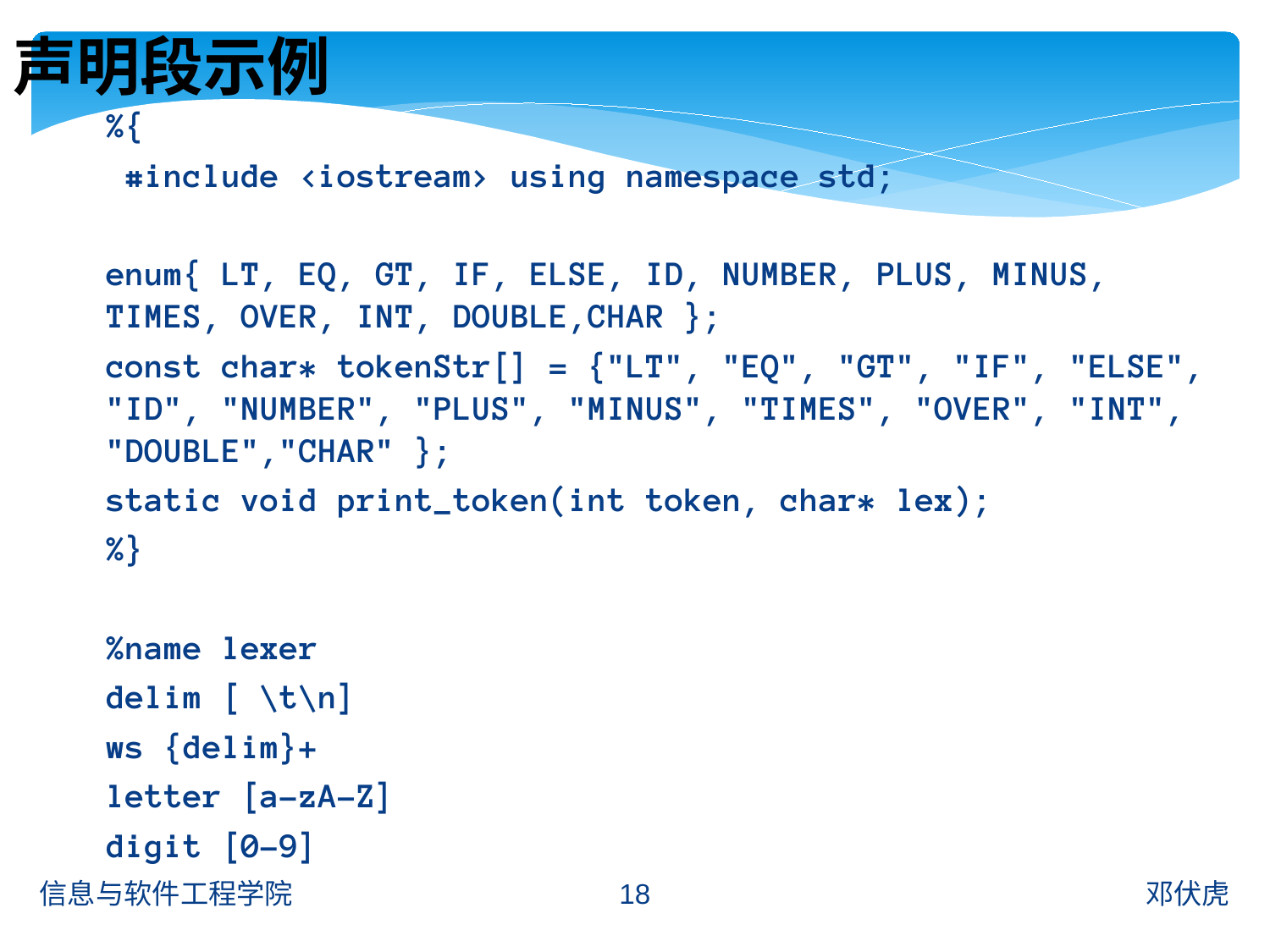

声明段示例
%{
 #include <iostream> using namespace std;

enum{ LT, EQ, GT, IF, ELSE, ID, NUMBER, PLUS, MINUS, TIMES, OVER, INT, DOUBLE,CHAR };
const char* tokenStr[] = {"LT", "EQ", "GT", "IF", "ELSE", "ID", "NUMBER", "PLUS", "MINUS", "TIMES", "OVER", "INT", "DOUBLE","CHAR" };
static void print_token(int token, char* lex);
%}

%name lexer
delim [ \t\n]
ws {delim}+
letter [a-zA-Z]
digit [0-9]
18
信息与软件工程学院
邓伏虎